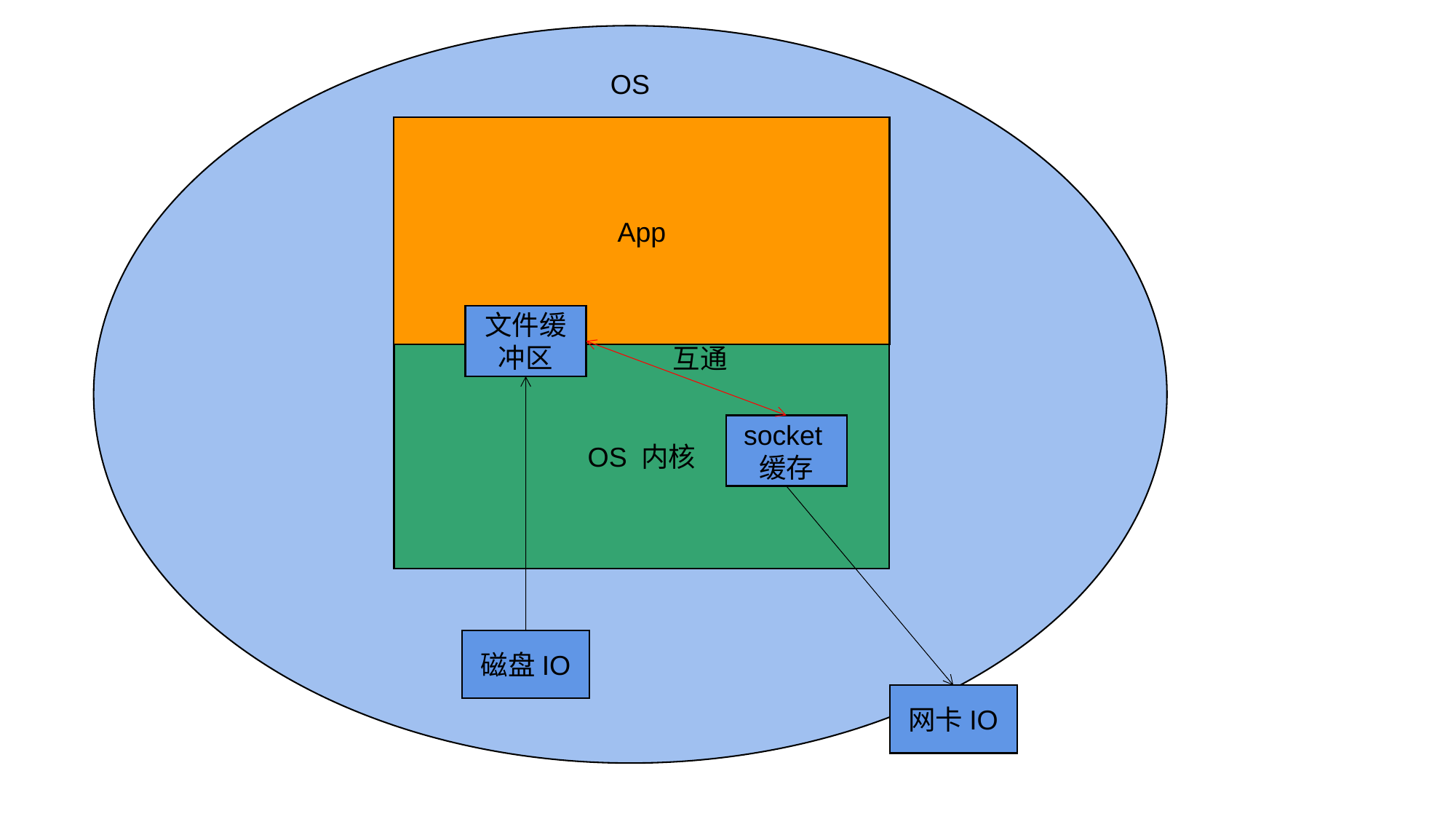

OS

App
文件缓冲区
互通
OS 内核
socket缓存
磁盘IO
网卡IO